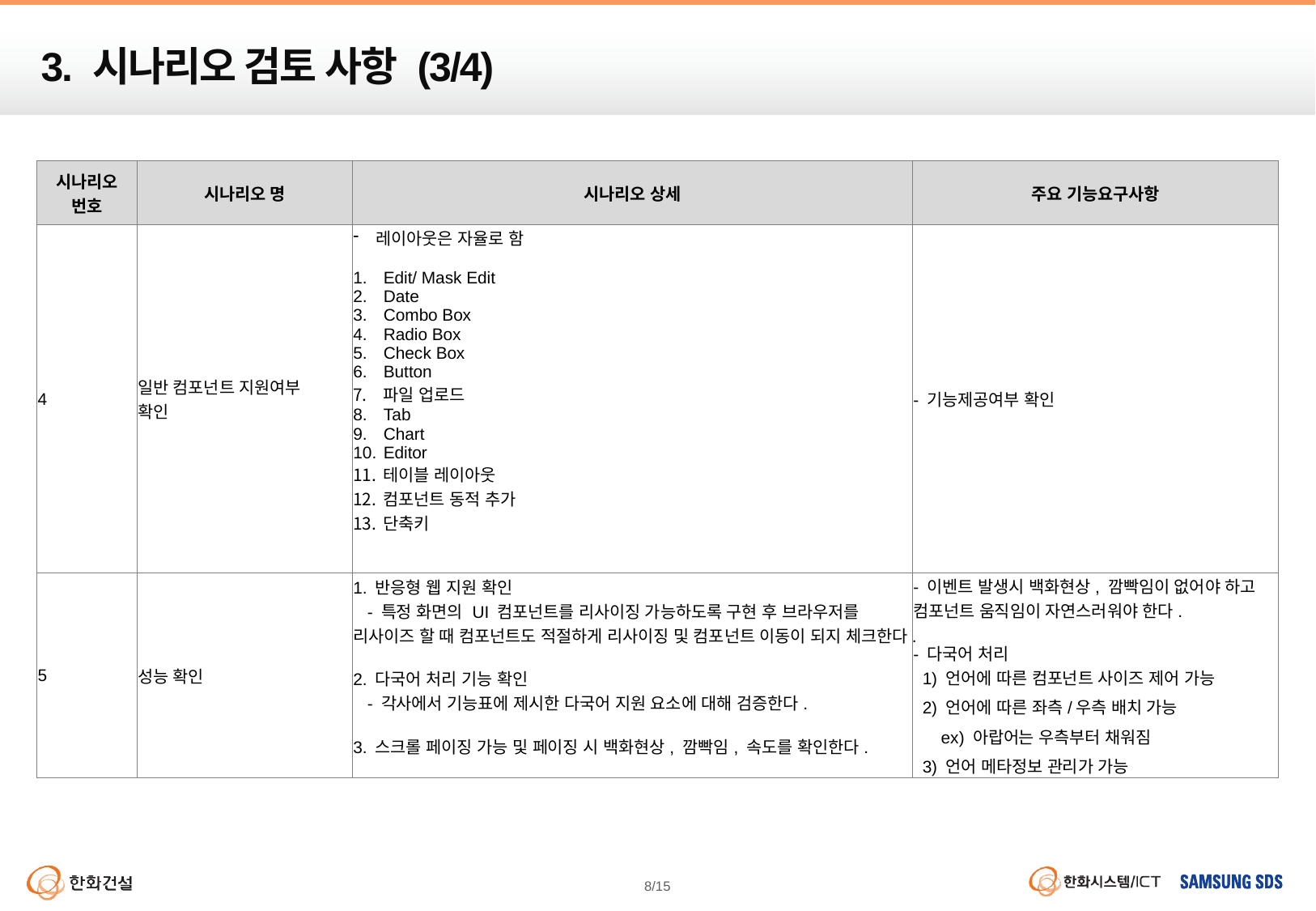

# 3. 시나리오 검토 사항 (3/4)
| 시나리오 번호 | 시나리오 명 | 시나리오 상세 | 주요 기능요구사항 |
| --- | --- | --- | --- |
| 4 | 일반 컴포넌트 지원여부 확인 | 레이아웃은 자율로 함 Edit/ Mask Edit Date Combo Box Radio Box Check Box Button 파일 업로드 Tab Chart Editor 테이블 레이아웃 컴포넌트 동적 추가 단축키 | - 기능제공여부 확인 |
| 5 | 성능 확인 | 1. 반응형 웹 지원 확인 - 특정 화면의 UI 컴포넌트를 리사이징 가능하도록 구현 후 브라우저를 리사이즈 할 때 컴포넌트도 적절하게 리사이징 및 컴포넌트 이동이 되지 체크한다. 2. 다국어 처리 기능 확인 - 각사에서 기능표에 제시한 다국어 지원 요소에 대해 검증한다. 3. 스크롤 페이징 가능 및 페이징 시 백화현상, 깜빡임, 속도를 확인한다. | - 이벤트 발생시 백화현상, 깜빡임이 없어야 하고 컴포넌트 움직임이 자연스러워야 한다. - 다국어 처리 1) 언어에 따른 컴포넌트 사이즈 제어 가능 2) 언어에 따른 좌측/우측 배치 가능 ex) 아랍어는 우측부터 채워짐 3) 언어 메타정보 관리가 가능 |